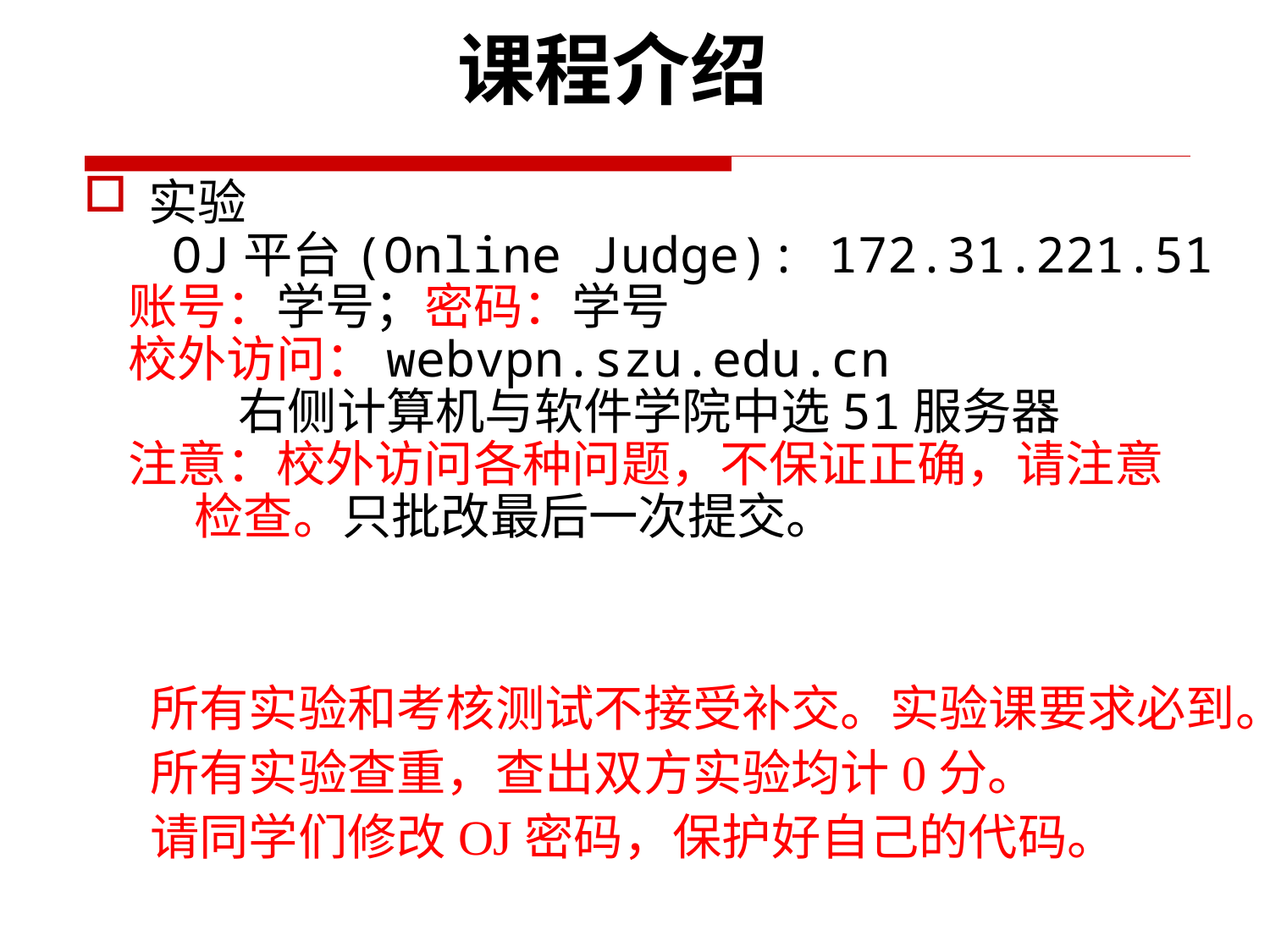

课程介绍
实验
   OJ平台(Online Judge): 172.31.221.51
   账号：学号；密码：学号
   校外访问：webvpn.szu.edu.cn
             右侧计算机与软件学院中选51服务器
   注意：校外访问各种问题，不保证正确，请注意
         检查。只批改最后一次提交。

     所有实验和考核测试不接受补交。实验课要求必到。
     所有实验查重，查出双方实验均计0分。
     请同学们修改OJ密码，保护好自己的代码。